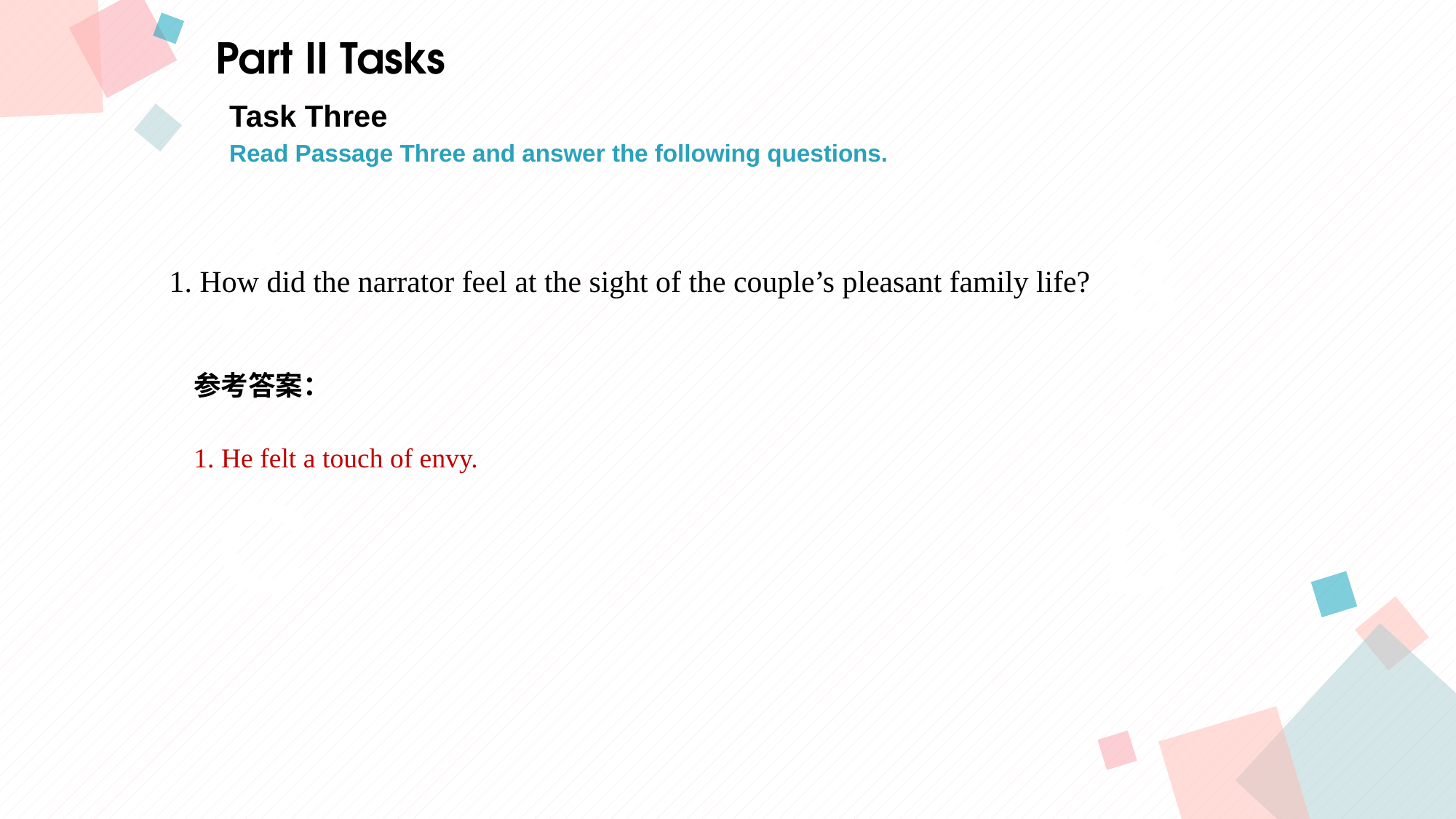

Part II Tasks
Task Three

Read Passage Three and answer the following questions.
A
B
     1. How did the narrator feel at the sight of the couple’s pleasant family life?
参考答案：

1. He felt a touch of envy.
C
D